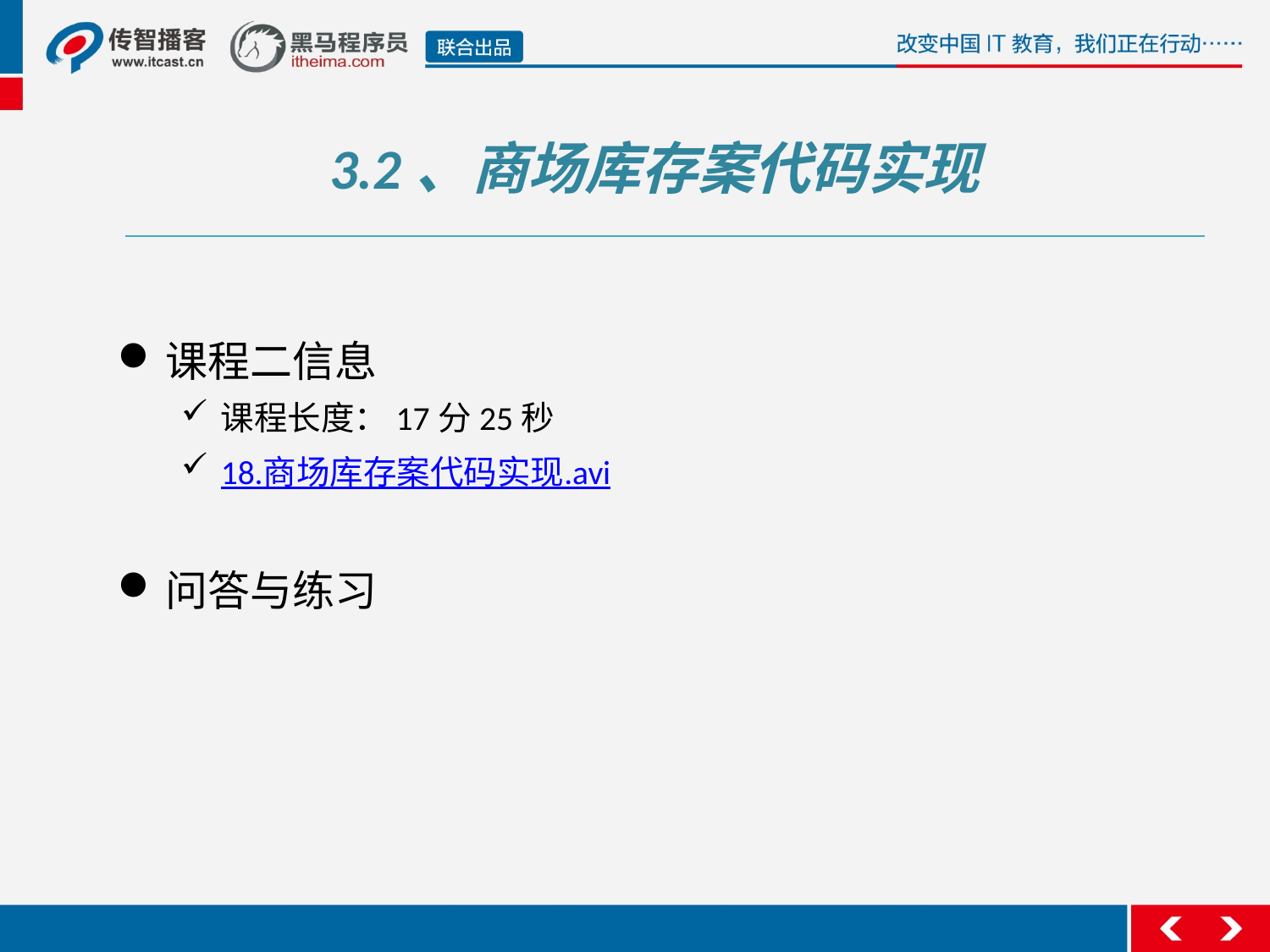

3.2、商场库存案代码实现

课程二信息
课程长度：17分25秒
18.商场库存案代码实现.avi

问答与练习